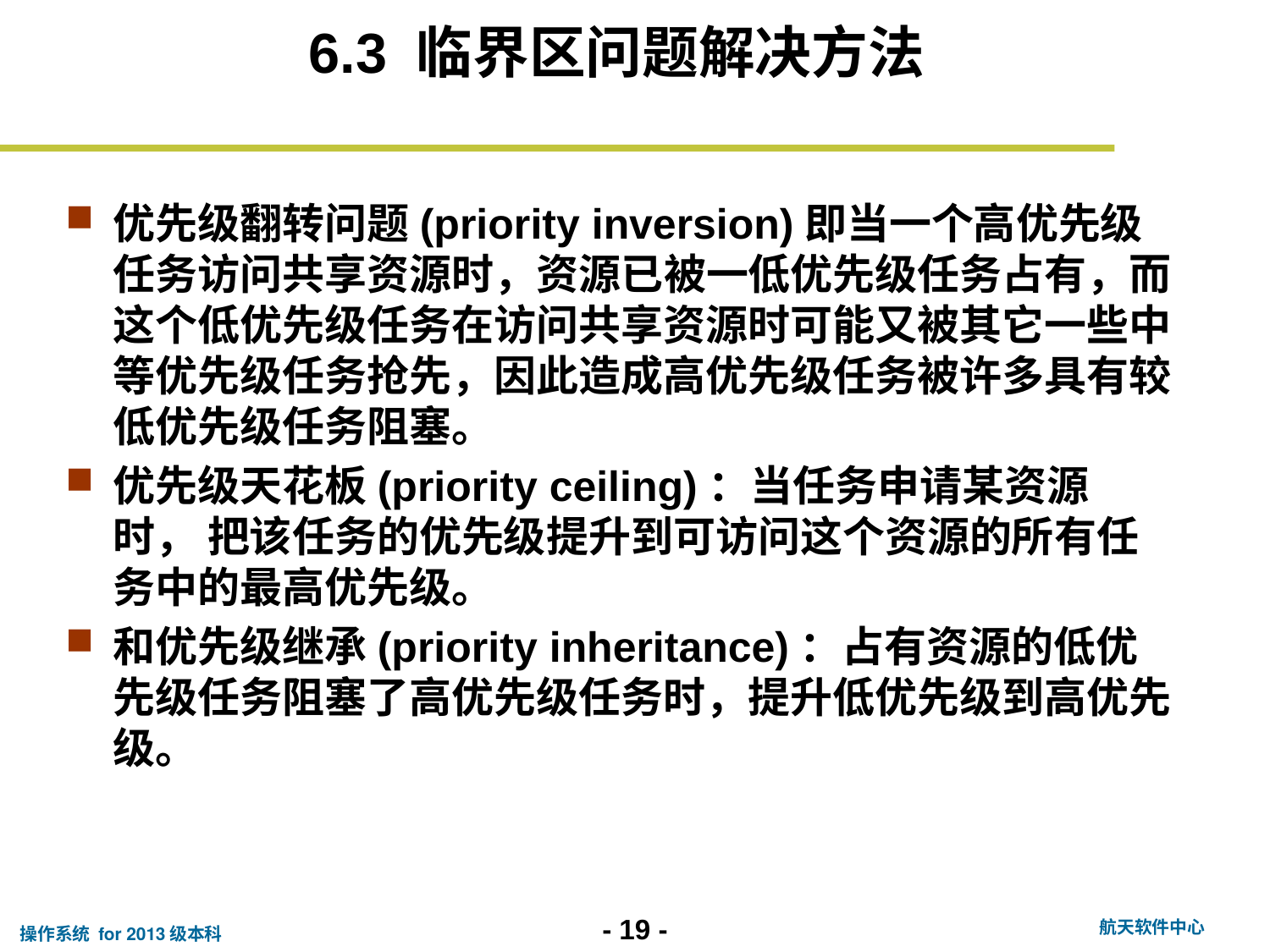

6.3 临界区问题解决方法
# 优先级翻转问题(priority inversion)即当一个高优先级任务访问共享资源时，资源已被一低优先级任务占有，而这个低优先级任务在访问共享资源时可能又被其它一些中等优先级任务抢先，因此造成高优先级任务被许多具有较低优先级任务阻塞。
优先级天花板(priority ceiling)：当任务申请某资源时， 把该任务的优先级提升到可访问这个资源的所有任务中的最高优先级。
和优先级继承(priority inheritance)：占有资源的低优先级任务阻塞了高优先级任务时，提升低优先级到高优先级。